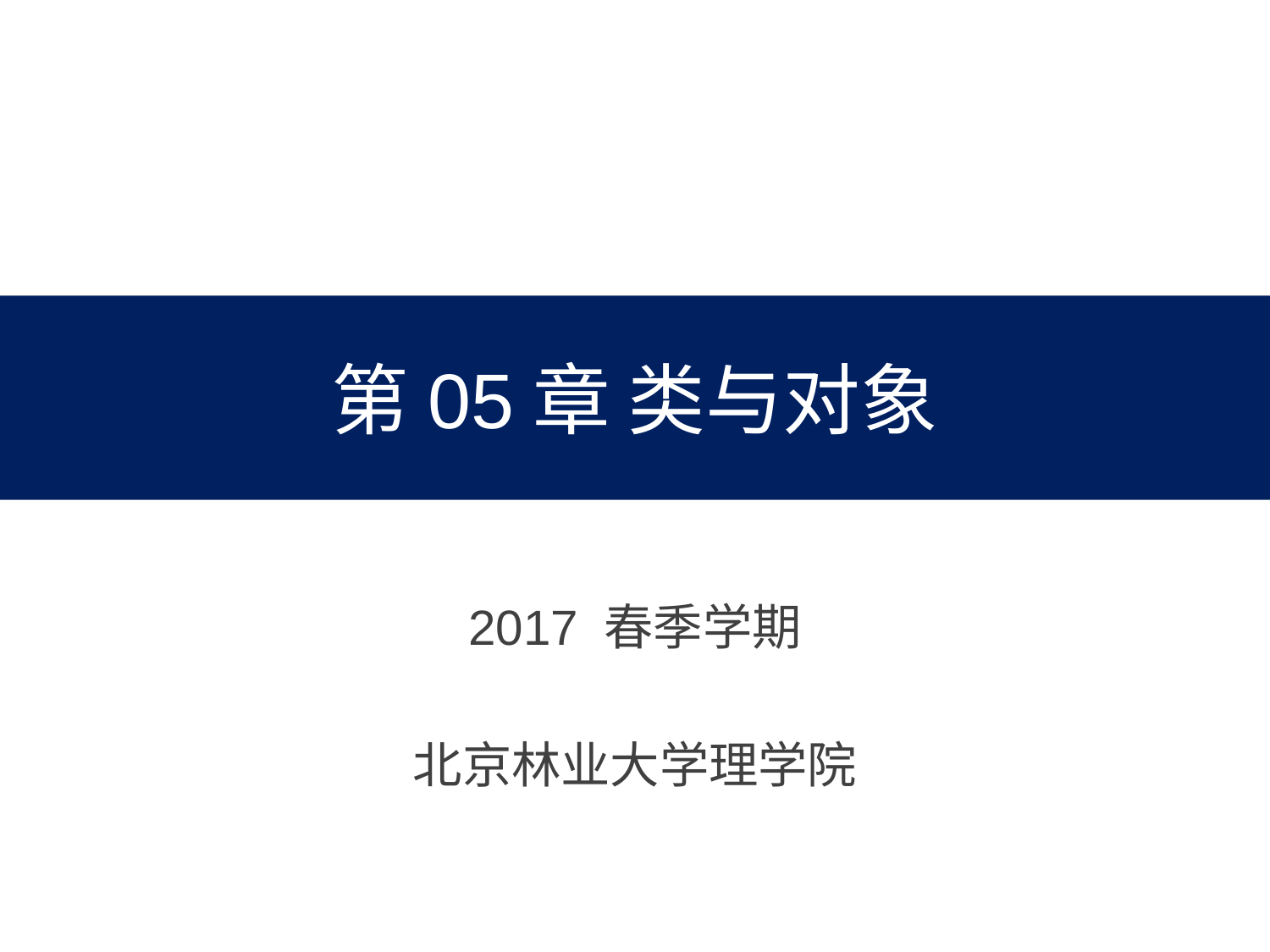

# 第05章 类与对象
2017 春季学期

北京林业大学理学院
1